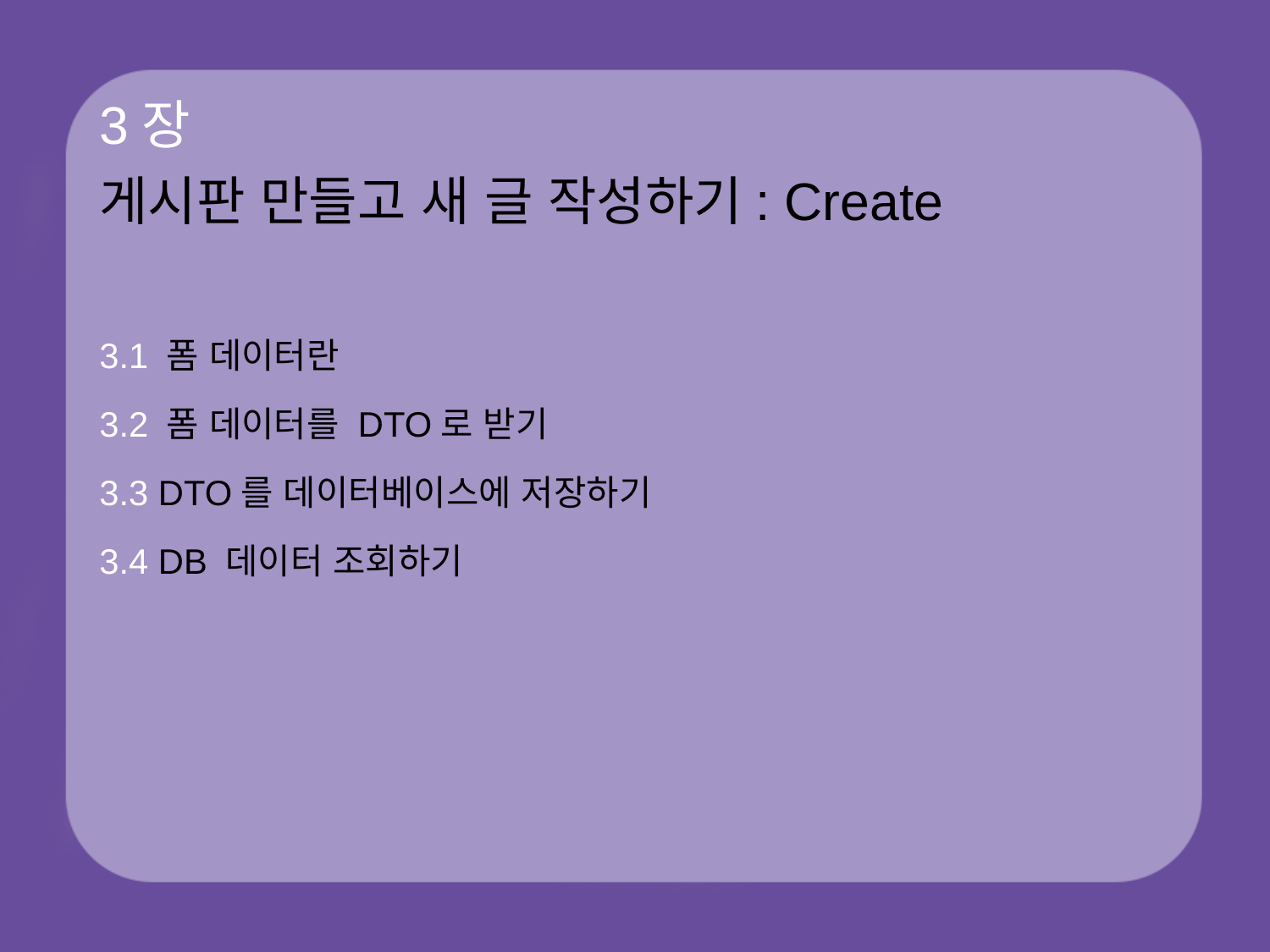

# 3장 게시판 만들고 새 글 작성하기: Create
3.1 폼 데이터란
3.2 폼 데이터를 DTO로 받기
3.3 DTO를 데이터베이스에 저장하기
3.4 DB 데이터 조회하기